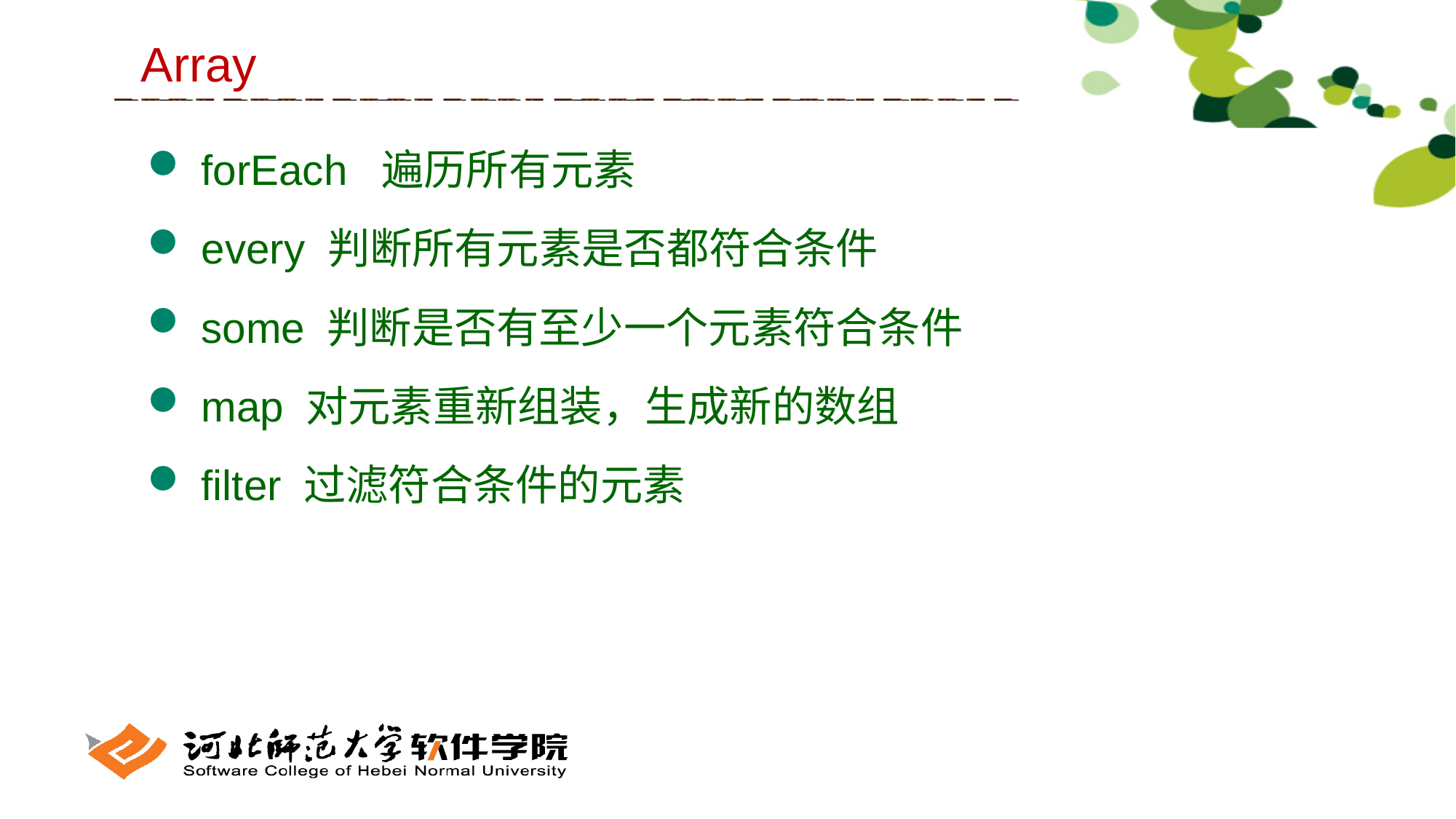

Array

 forEach  遍历所有元素
 every 判断所有元素是否都符合条件
 some 判断是否有至少一个元素符合条件
 map 对元素重新组装，生成新的数组
 filter 过滤符合条件的元素